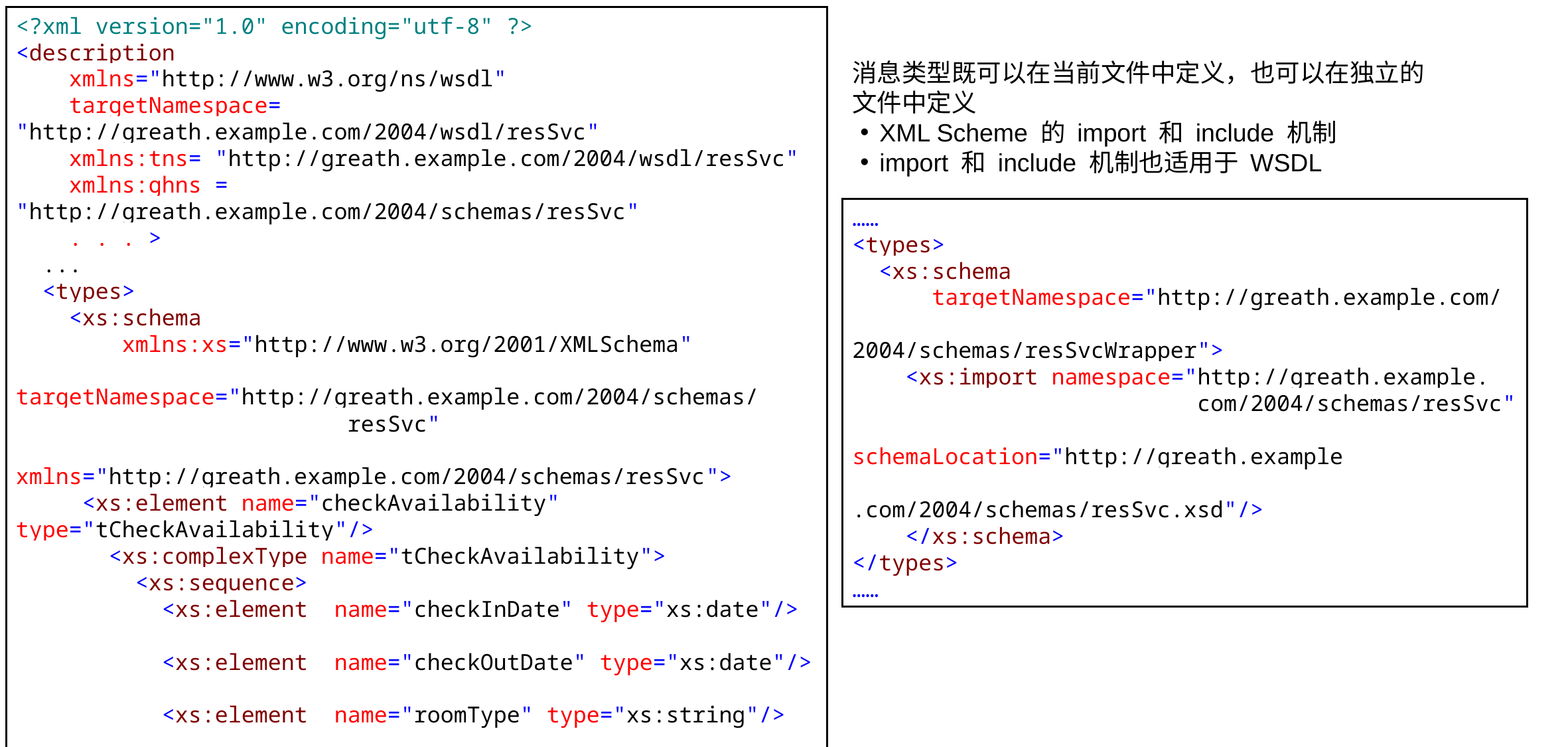

<?xml version="1.0" encoding="utf-8" ?>
<description
    xmlns="http://www.w3.org/ns/wsdl"
    targetNamespace= "http://greath.example.com/2004/wsdl/resSvc"
    xmlns:tns= "http://greath.example.com/2004/wsdl/resSvc"
    xmlns:ghns = "http://greath.example.com/2004/schemas/resSvc"
    . . . >
  ...
  <types>
    <xs:schema
        xmlns:xs="http://www.w3.org/2001/XMLSchema"
        targetNamespace="http://greath.example.com/2004/schemas/
                         resSvc"
        xmlns="http://greath.example.com/2004/schemas/resSvc">
     <xs:element name="checkAvailability" type="tCheckAvailability"/>
       <xs:complexType name="tCheckAvailability">
         <xs:sequence>
           <xs:element  name="checkInDate" type="xs:date"/>
           <xs:element  name="checkOutDate" type="xs:date"/>
           <xs:element  name="roomType" type="xs:string"/>
         </xs:sequence>
       </xs:complexType>
     <xs:element name="checkAvailabilityResponse" type="xs:double"/>
     <xs:element name="invalidDataError" type="xs:string"/>
    </xs:schema>
  </types>
……
消息类型既可以在当前文件中定义，也可以在独立的文件中定义
XML Scheme 的 import 和 include 机制
import 和 include 机制也适用于 WSDL
……
<types>
  <xs:schema
      targetNamespace="http://greath.example.com/
                       2004/schemas/resSvcWrapper">
    <xs:import namespace="http://greath.example.
                          com/2004/schemas/resSvc"
               schemaLocation="http://greath.example
                          .com/2004/schemas/resSvc.xsd"/>
    </xs:schema>
</types>
……